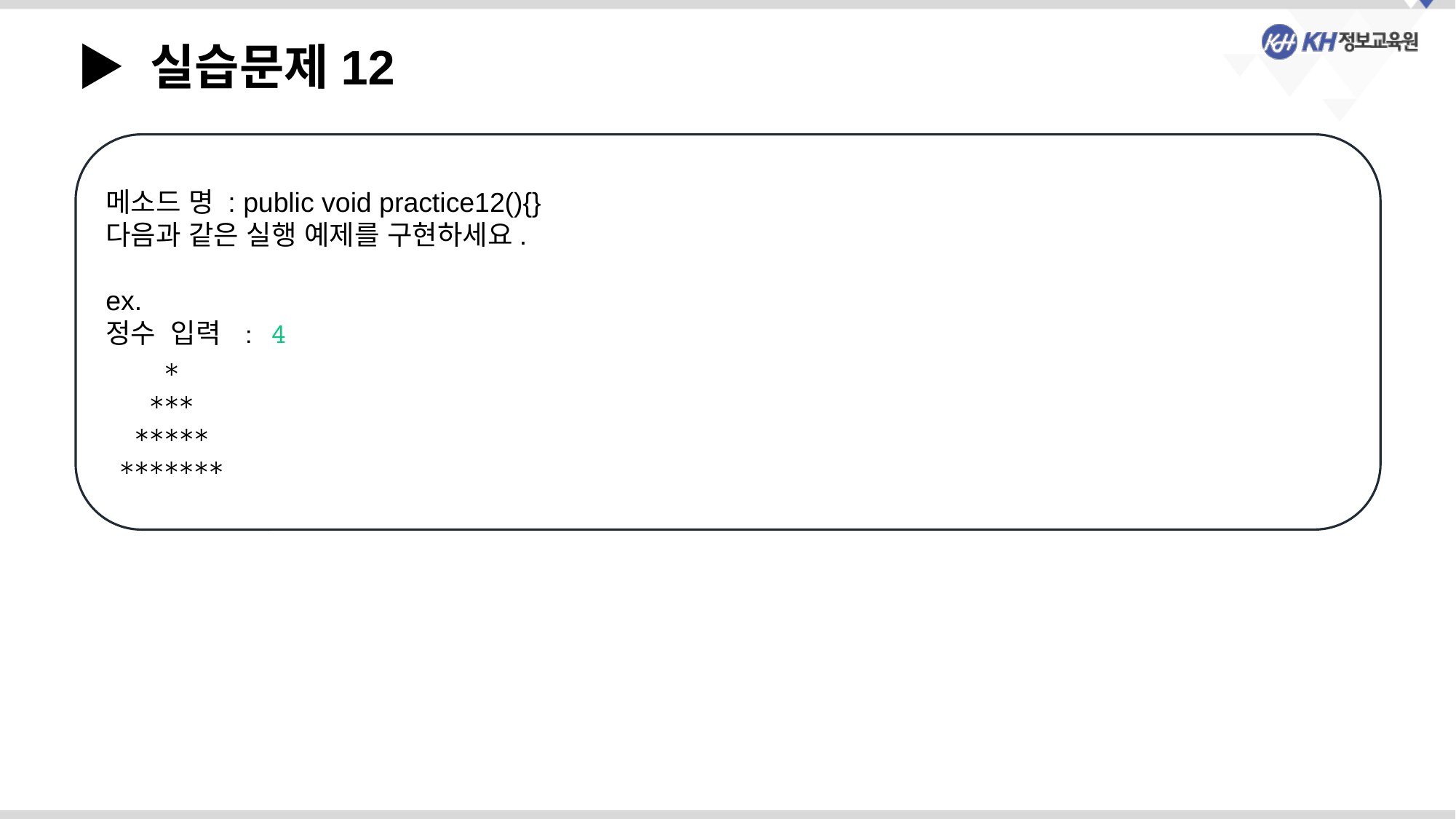

▶ 실습문제12
메소드 명 : public void practice12(){}
다음과 같은 실행 예제를 구현하세요.

ex.
정수 입력 : 4
    *
   ***
  *****
 *******